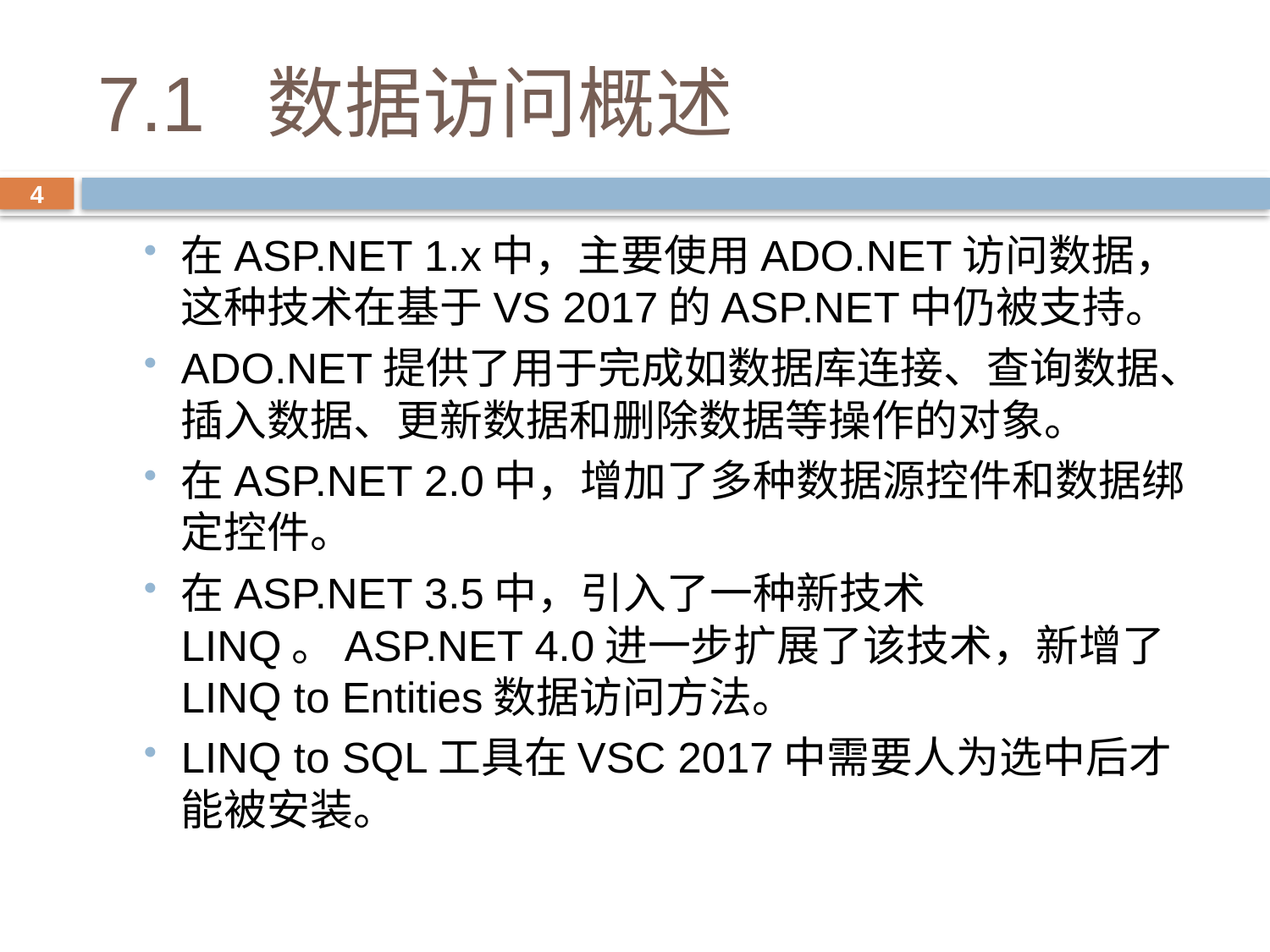

# 7.1  数据访问概述
4
在ASP.NET 1.x中，主要使用ADO.NET访问数据，这种技术在基于VS 2017的ASP.NET中仍被支持。
ADO.NET提供了用于完成如数据库连接、查询数据、插入数据、更新数据和删除数据等操作的对象。
在ASP.NET 2.0中，增加了多种数据源控件和数据绑定控件。
在ASP.NET 3.5中，引入了一种新技术LINQ。ASP.NET 4.0进一步扩展了该技术，新增了LINQ to Entities数据访问方法。
LINQ to SQL工具在VSC 2017中需要人为选中后才能被安装。